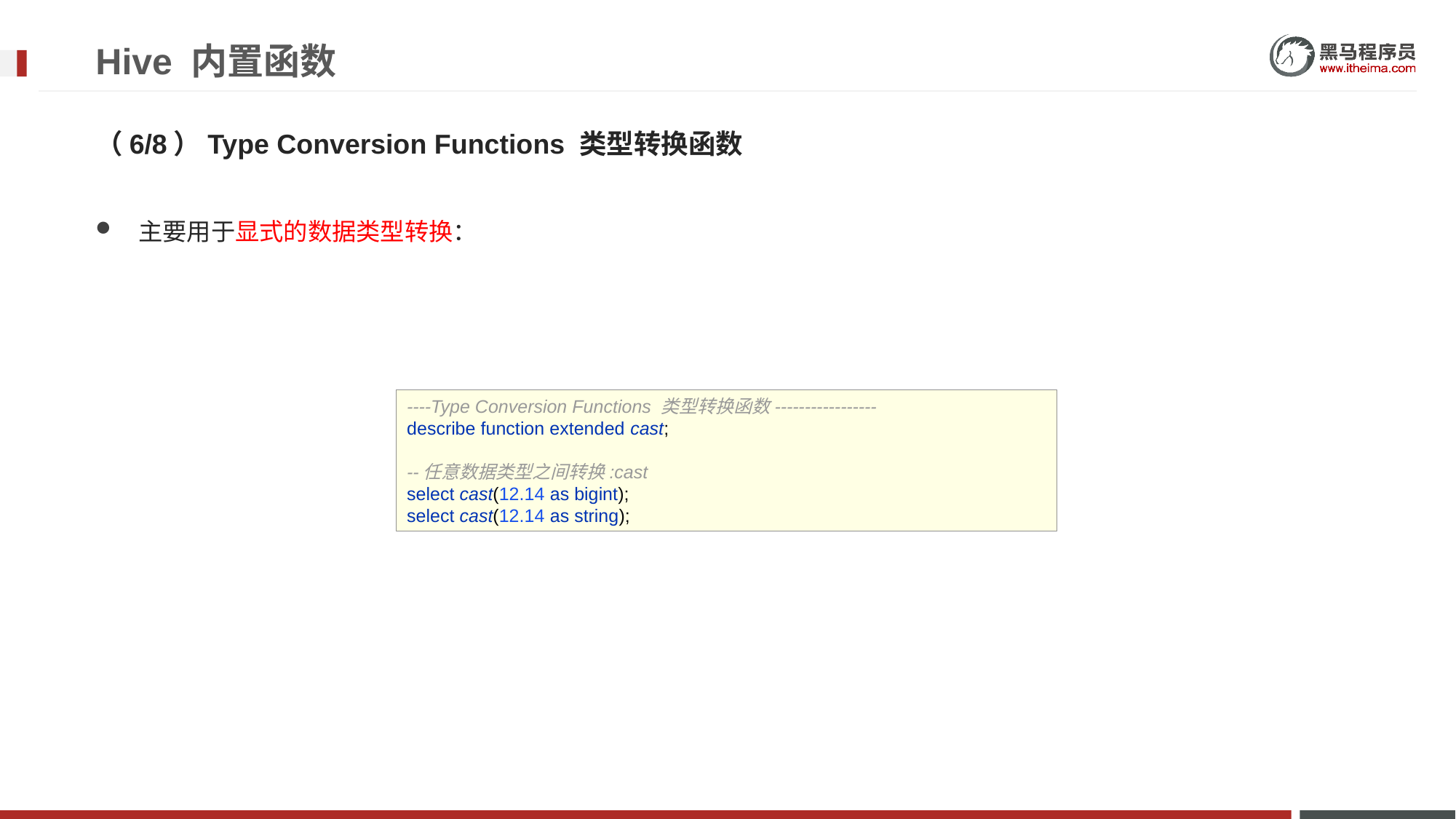

# Hive 内置函数
（6/8）Type Conversion Functions 类型转换函数
主要用于显式的数据类型转换：
----Type Conversion Functions 类型转换函数-----------------
describe function extended cast;
--任意数据类型之间转换:cast
select cast(12.14 as bigint);
select cast(12.14 as string);